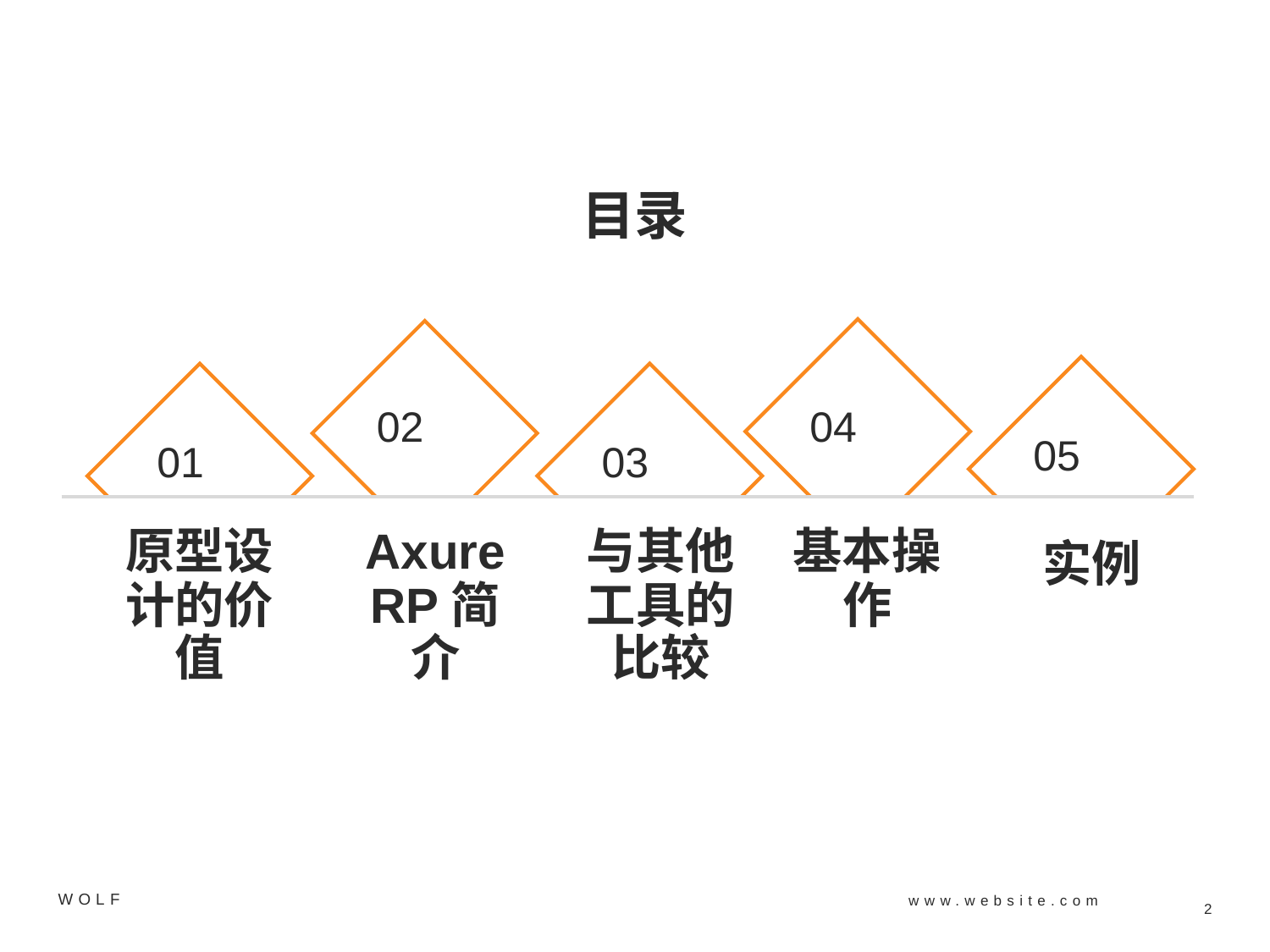

目录

02
04
05
01
03

原型设计的价值
Axure RP简介
与其他工具的比较
基本操作
实例